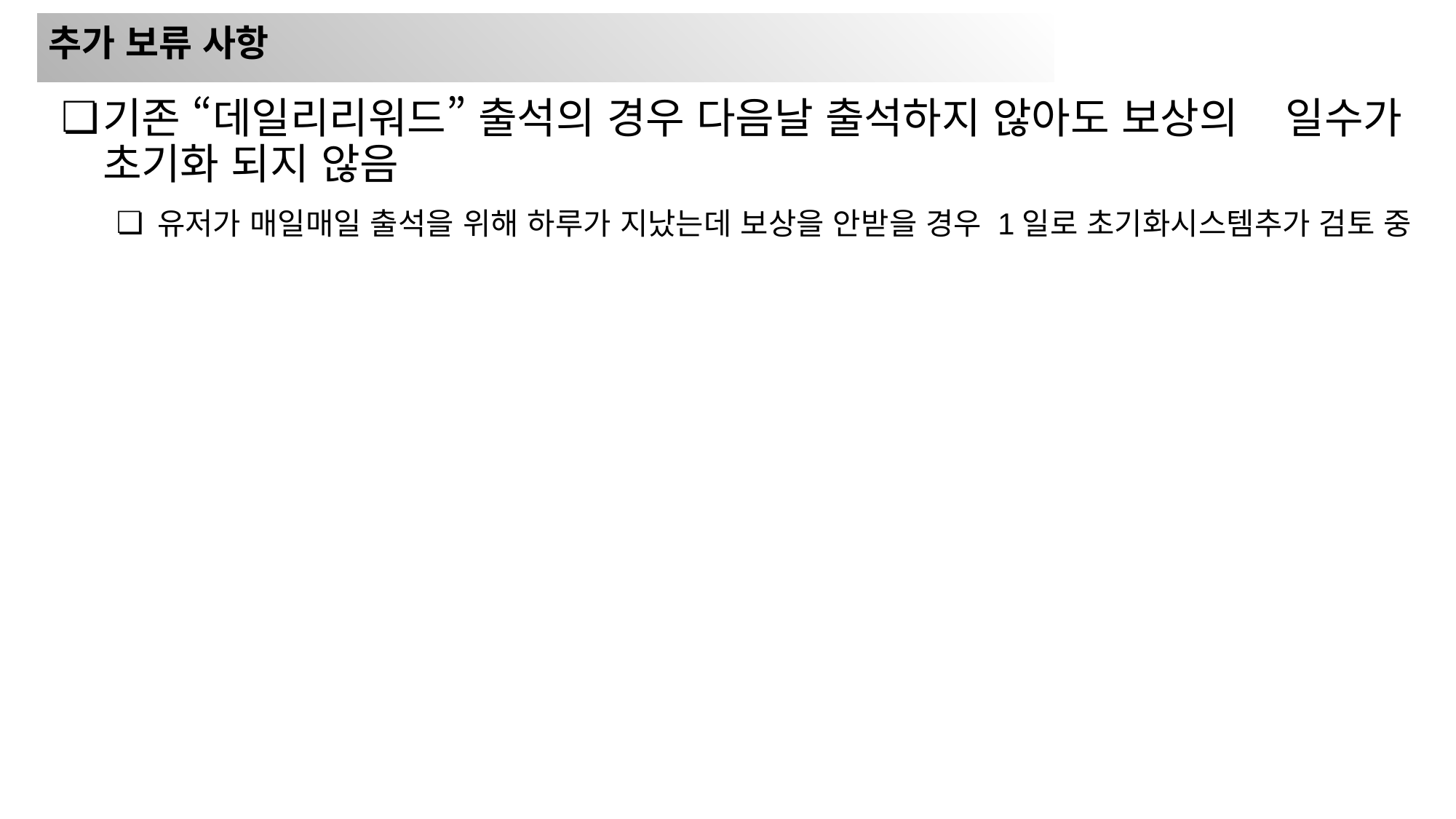

추가 보류 사항
기존 “데일리리워드” 출석의 경우 다음날 출석하지 않아도 보상의    일수가 초기화 되지 않음
유저가 매일매일 출석을 위해 하루가 지났는데 보상을 안받을 경우 1일로 초기화시스템추가 검토 중